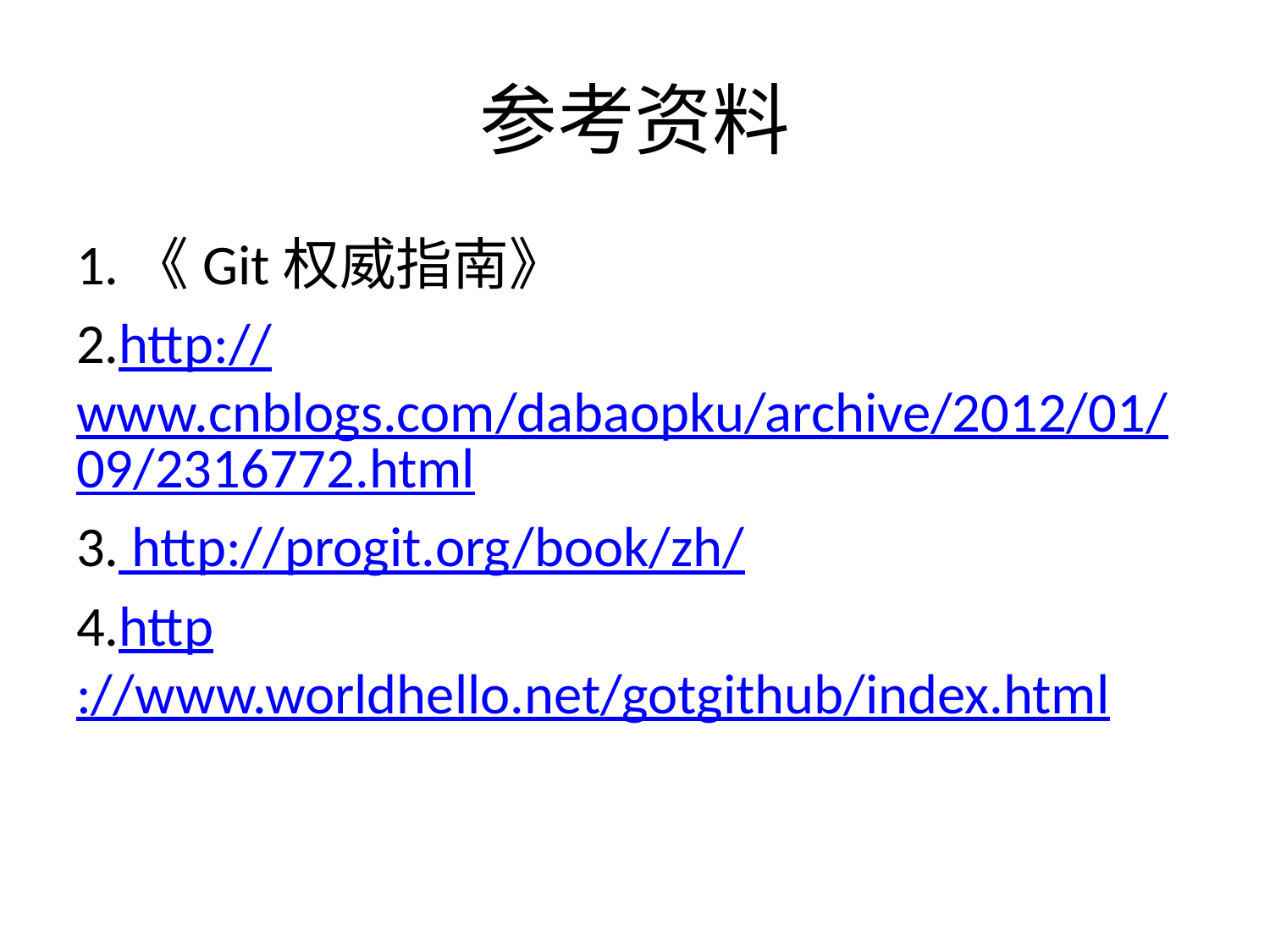

# 参考资料
1.《Git权威指南》
2.http://www.cnblogs.com/dabaopku/archive/2012/01/09/2316772.html
3. http://progit.org/book/zh/
4.http://www.worldhello.net/gotgithub/index.html